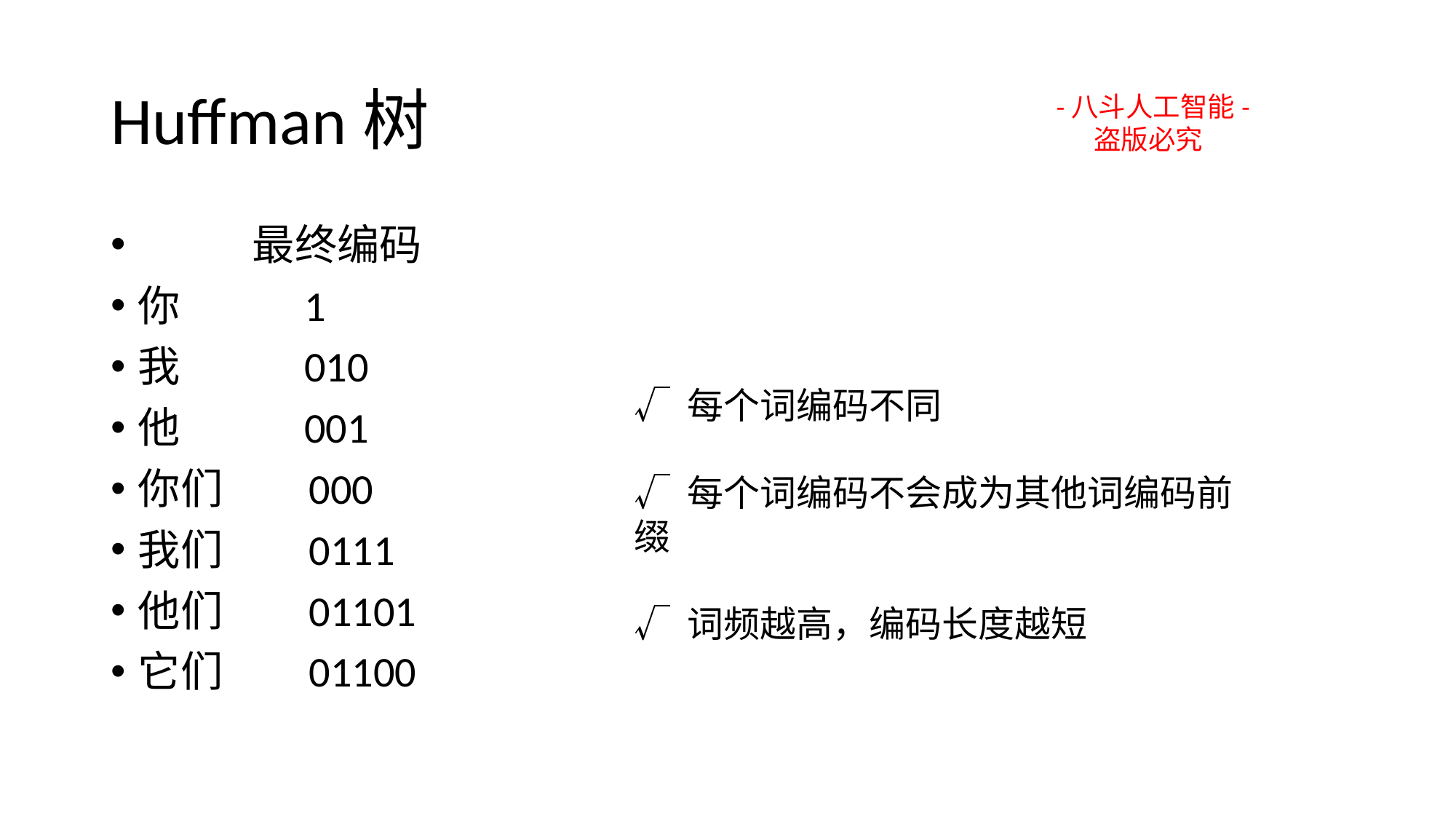

# Huffman树
-八斗人工智能-
     盗版必究
           最终编码
你            1
我            010
他            001
你们        000
我们        0111
他们        01101
它们        01100

√ 每个词编码不同

√ 每个词编码不会成为其他词编码前缀

√ 词频越高，编码长度越短